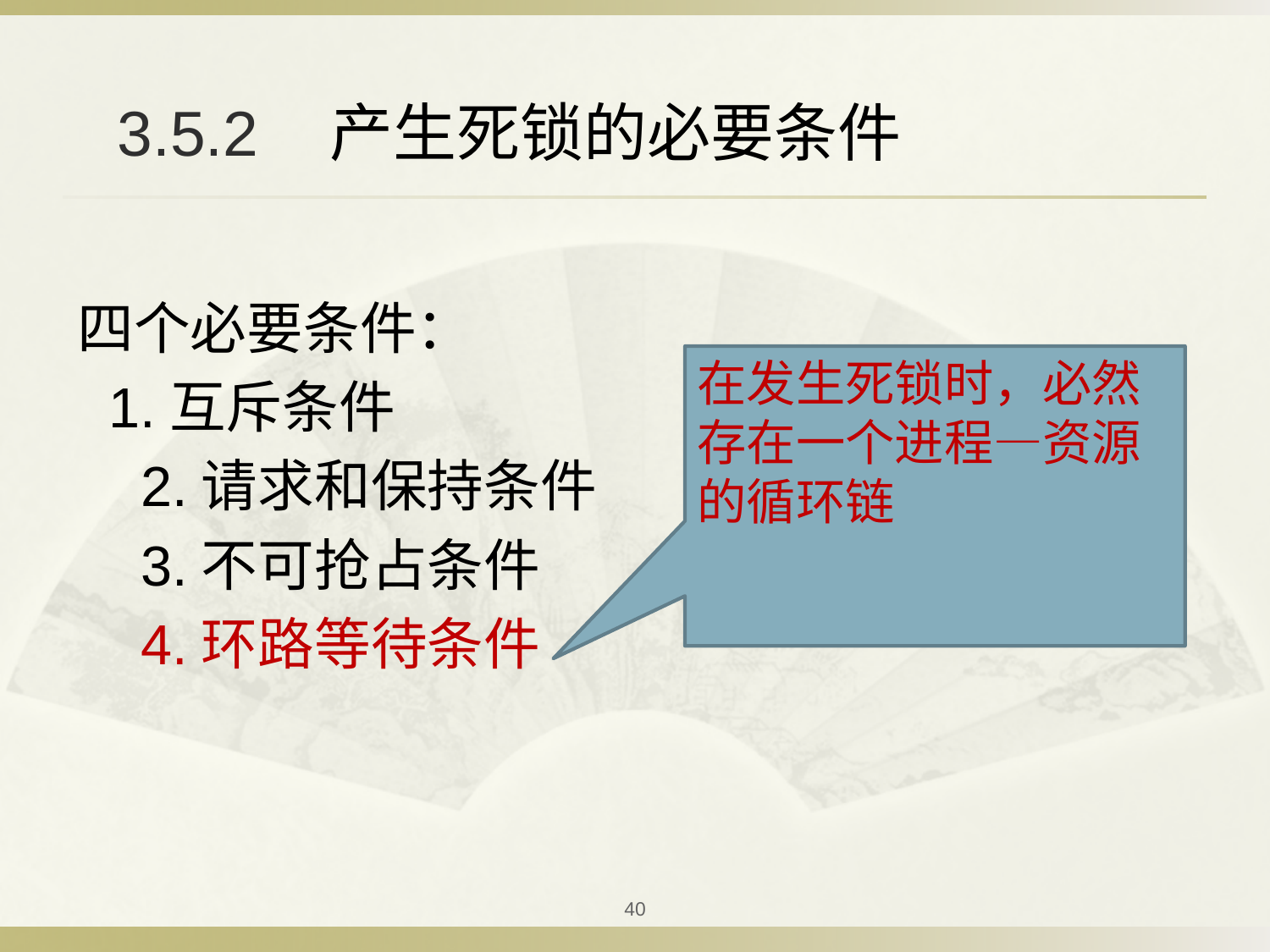

3.5.2   产生死锁的必要条件
四个必要条件：
  1.互斥条件
2.请求和保持条件
3.不可抢占条件
4.环路等待条件

在发生死锁时，必然存在一个进程—资源的循环链
40